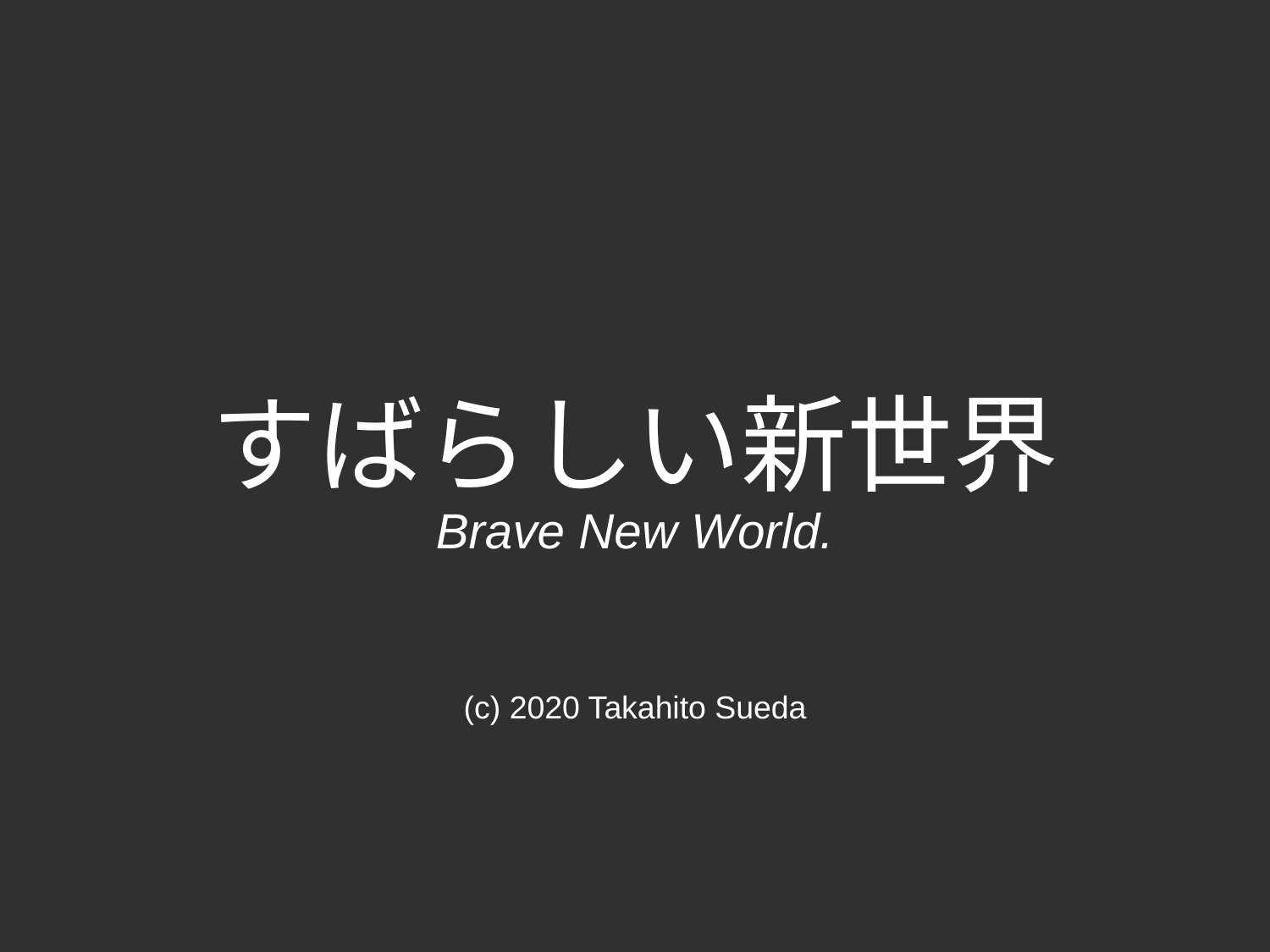

# すばらしい新世界 Brave New World.
(c) 2020 Takahito Sueda